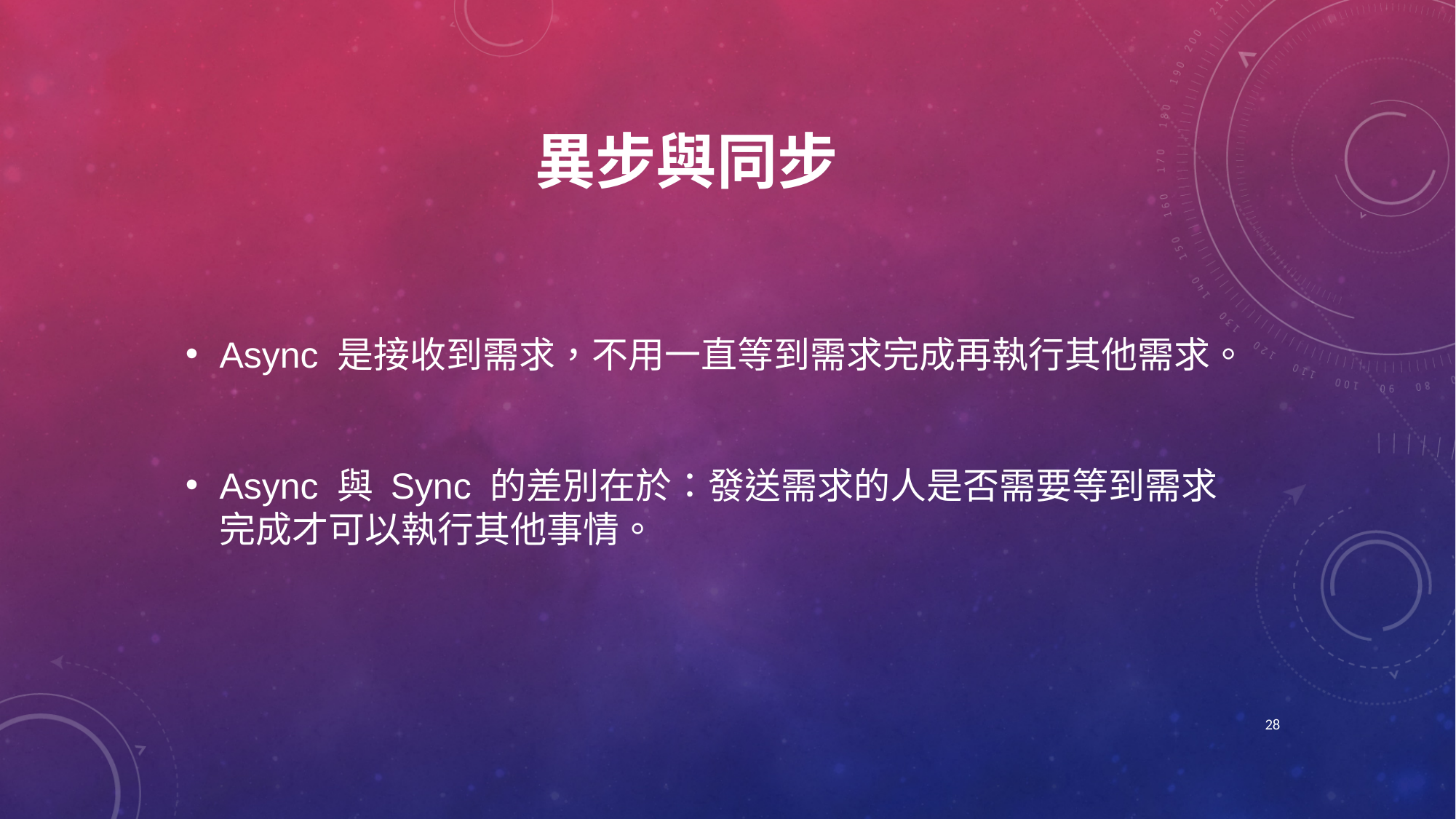

# 異步與同步
Async 是接收到需求，不用一直等到需求完成再執行其他需求。

Async 與 Sync 的差別在於：發送需求的人是否需要等到需求完成才可以執行其他事情。
28